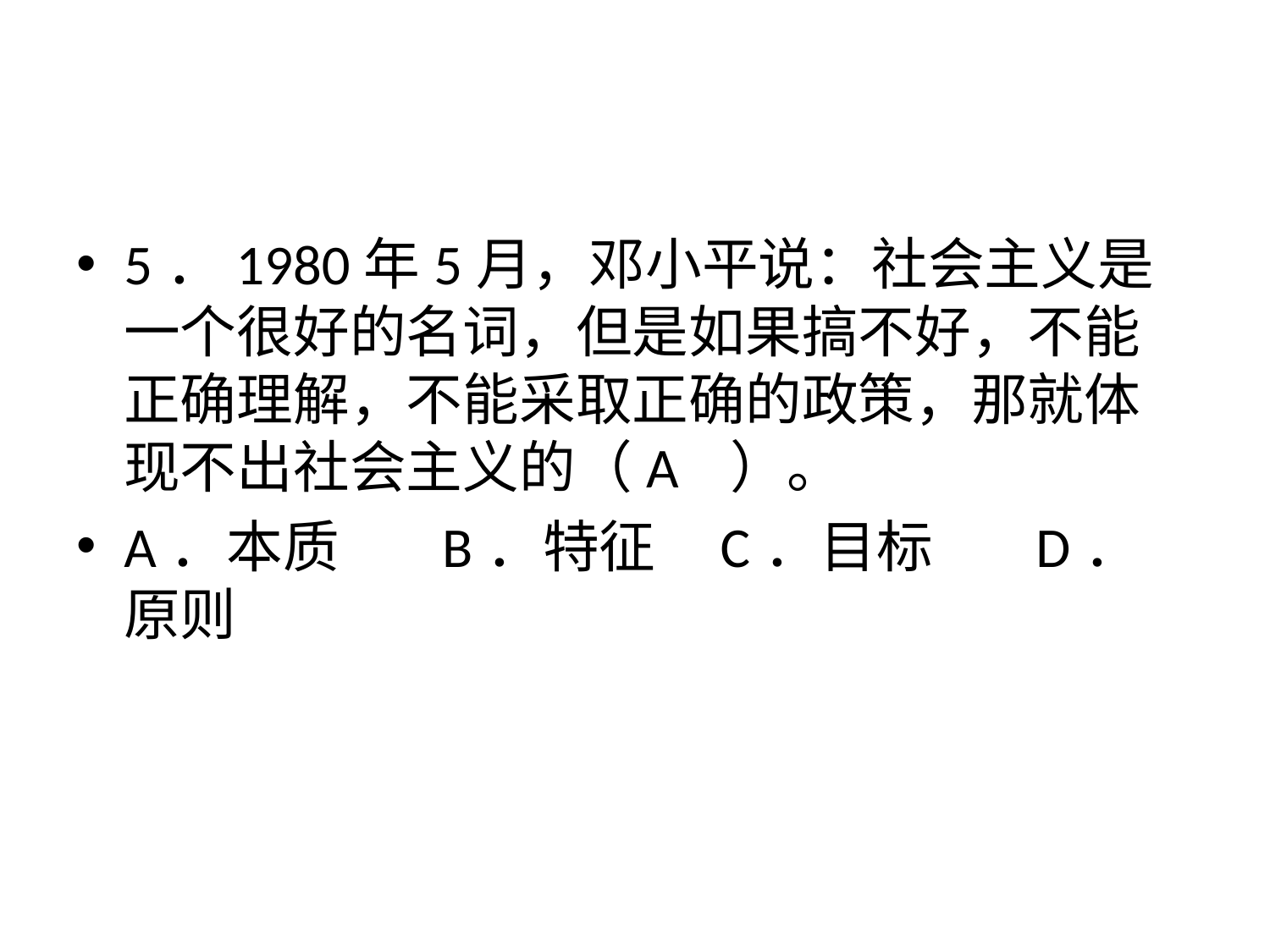

#
5．1980年5月，邓小平说：社会主义是一个很好的名词，但是如果搞不好，不能正确理解，不能采取正确的政策，那就体现不出社会主义的（A   ）。
A．本质       B．特征    C．目标       D．原则